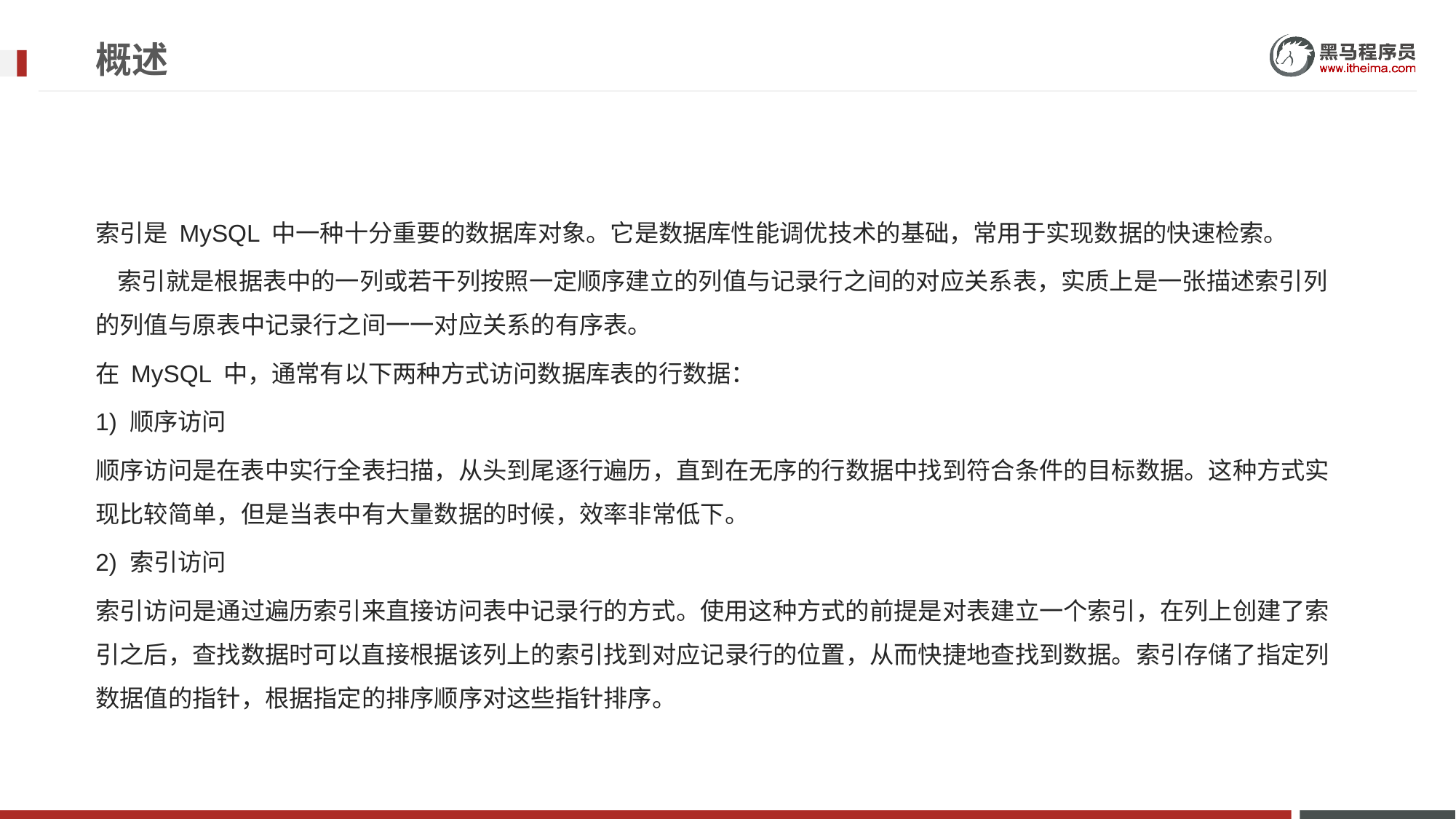

# 概述
索引是 MySQL 中一种十分重要的数据库对象。它是数据库性能调优技术的基础，常用于实现数据的快速检索。
   索引就是根据表中的一列或若干列按照一定顺序建立的列值与记录行之间的对应关系表，实质上是一张描述索引列的列值与原表中记录行之间一一对应关系的有序表。
在 MySQL 中，通常有以下两种方式访问数据库表的行数据：
1) 顺序访问
顺序访问是在表中实行全表扫描，从头到尾逐行遍历，直到在无序的行数据中找到符合条件的目标数据。这种方式实现比较简单，但是当表中有大量数据的时候，效率非常低下。
2) 索引访问
索引访问是通过遍历索引来直接访问表中记录行的方式。使用这种方式的前提是对表建立一个索引，在列上创建了索引之后，查找数据时可以直接根据该列上的索引找到对应记录行的位置，从而快捷地查找到数据。索引存储了指定列数据值的指针，根据指定的排序顺序对这些指针排序。